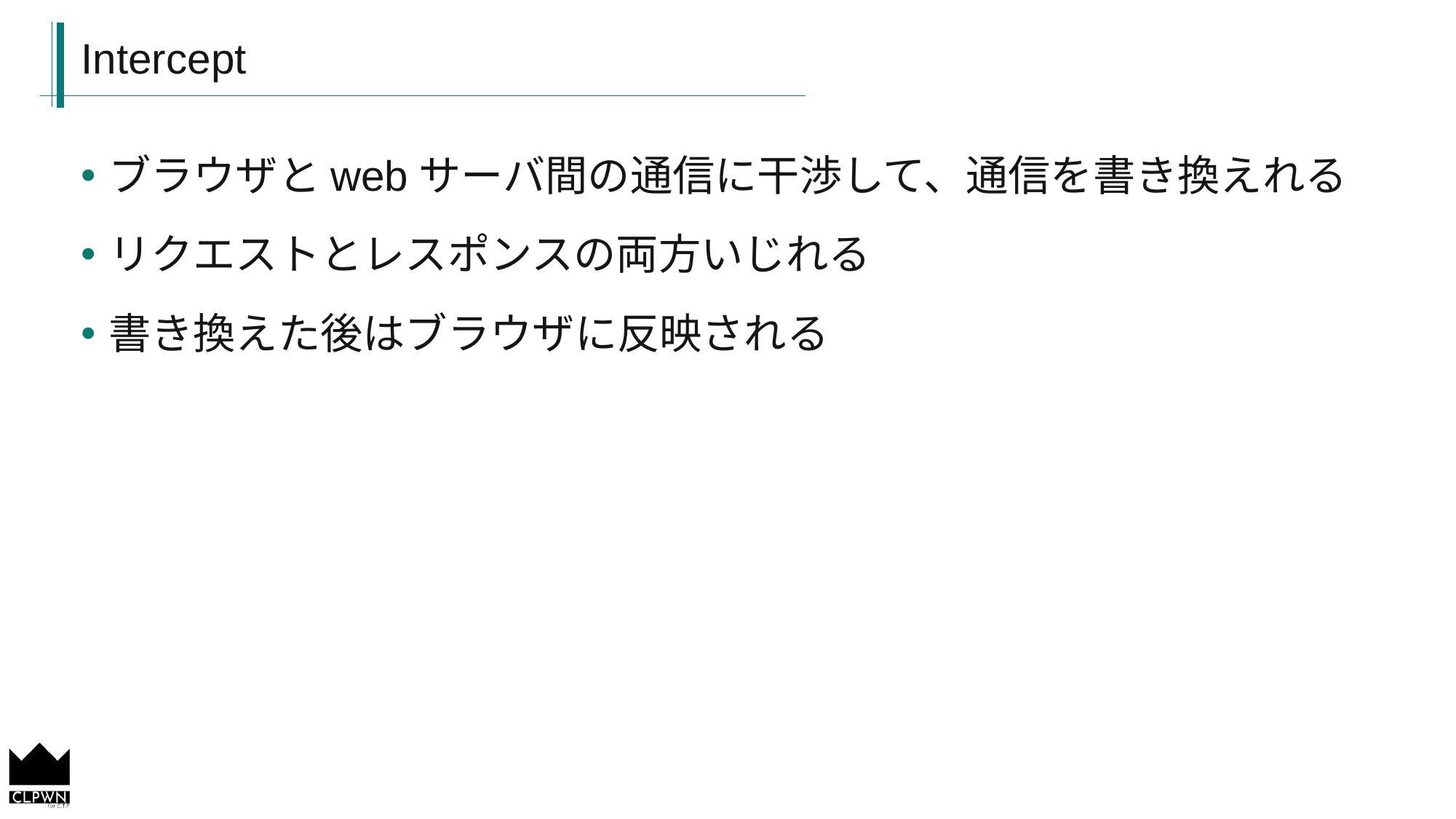

# Intercept
ブラウザとwebサーバ間の通信に干渉して、通信を書き換えれる
リクエストとレスポンスの両方いじれる
書き換えた後はブラウザに反映される